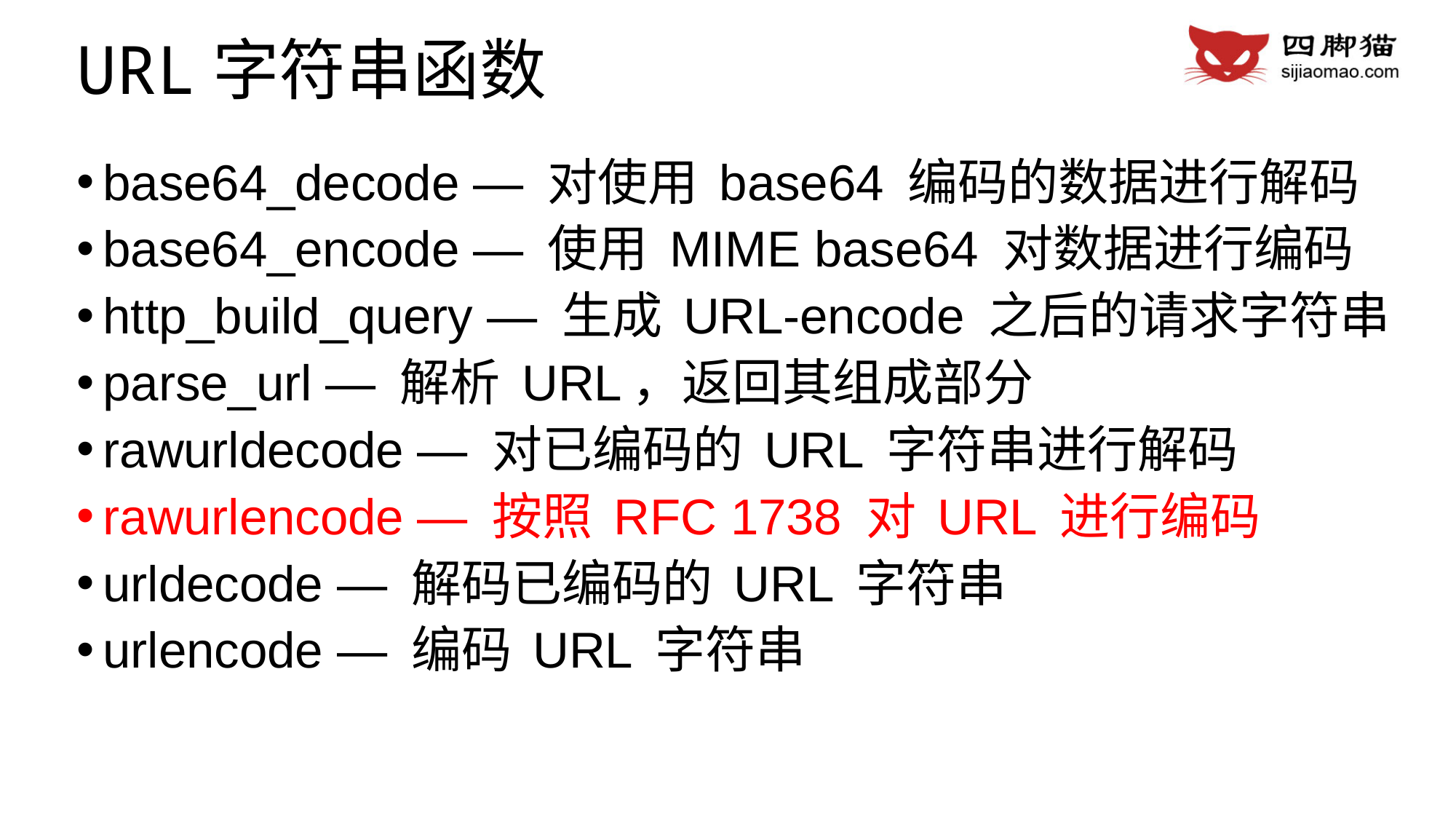

URL字符串函数
base64_decode — 对使用 base64 编码的数据进行解码
base64_encode — 使用 MIME base64 对数据进行编码
http_build_query — 生成 URL-encode 之后的请求字符串
parse_url — 解析 URL，返回其组成部分
rawurldecode — 对已编码的 URL 字符串进行解码
rawurlencode — 按照 RFC 1738 对 URL 进行编码
urldecode — 解码已编码的 URL 字符串
urlencode — 编码 URL 字符串